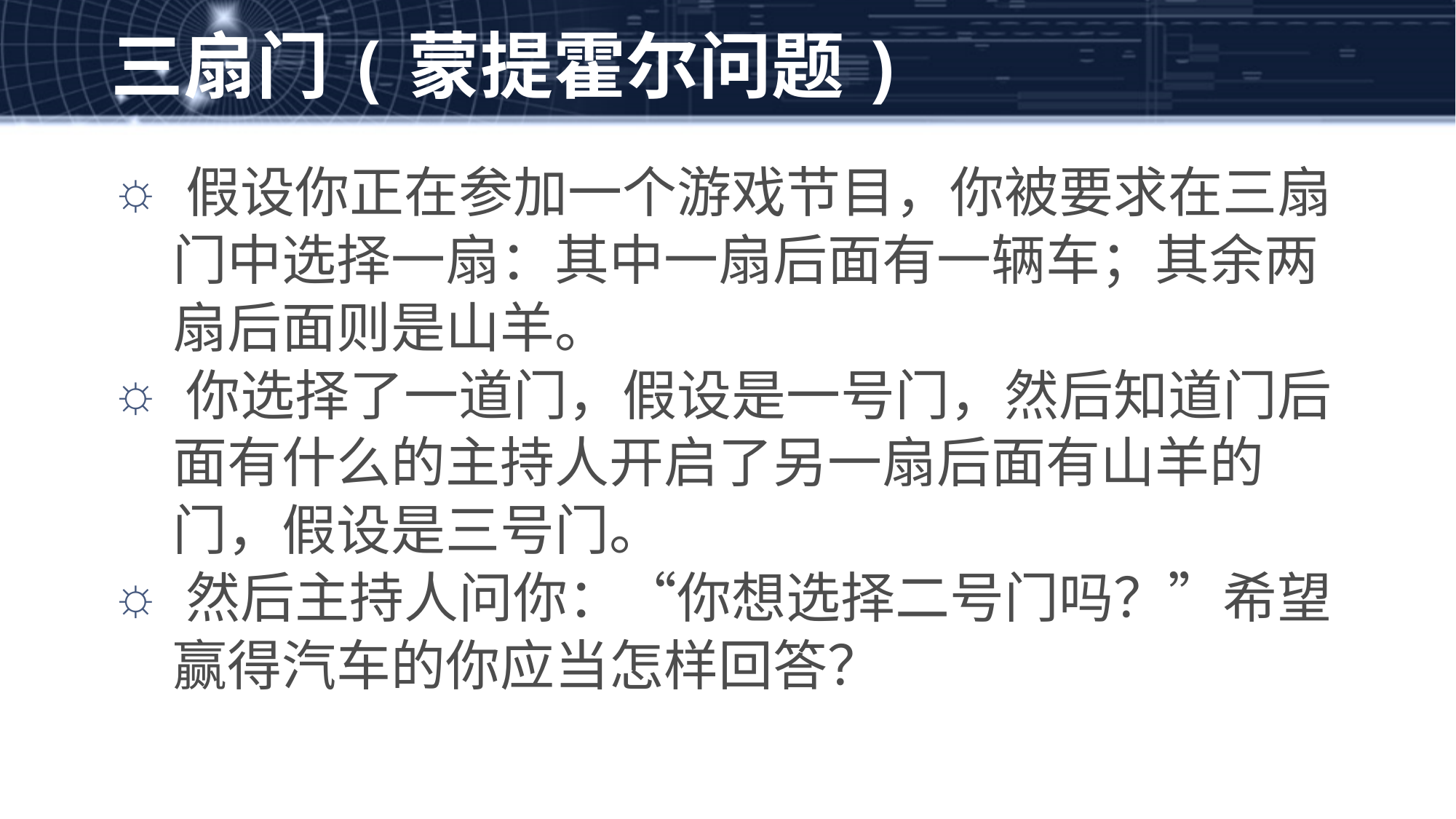

三扇门(蒙提霍尔问题)
 假设你正在参加一个游戏节目，你被要求在三扇
    门中选择一扇：其中一扇后面有一辆车；其余两
    扇后面则是山羊。
 你选择了一道门，假设是一号门，然后知道门后
    面有什么的主持人开启了另一扇后面有山羊的
    门，假设是三号门。
 然后主持人问你：“你想选择二号门吗？”希望
    赢得汽车的你应当怎样回答？